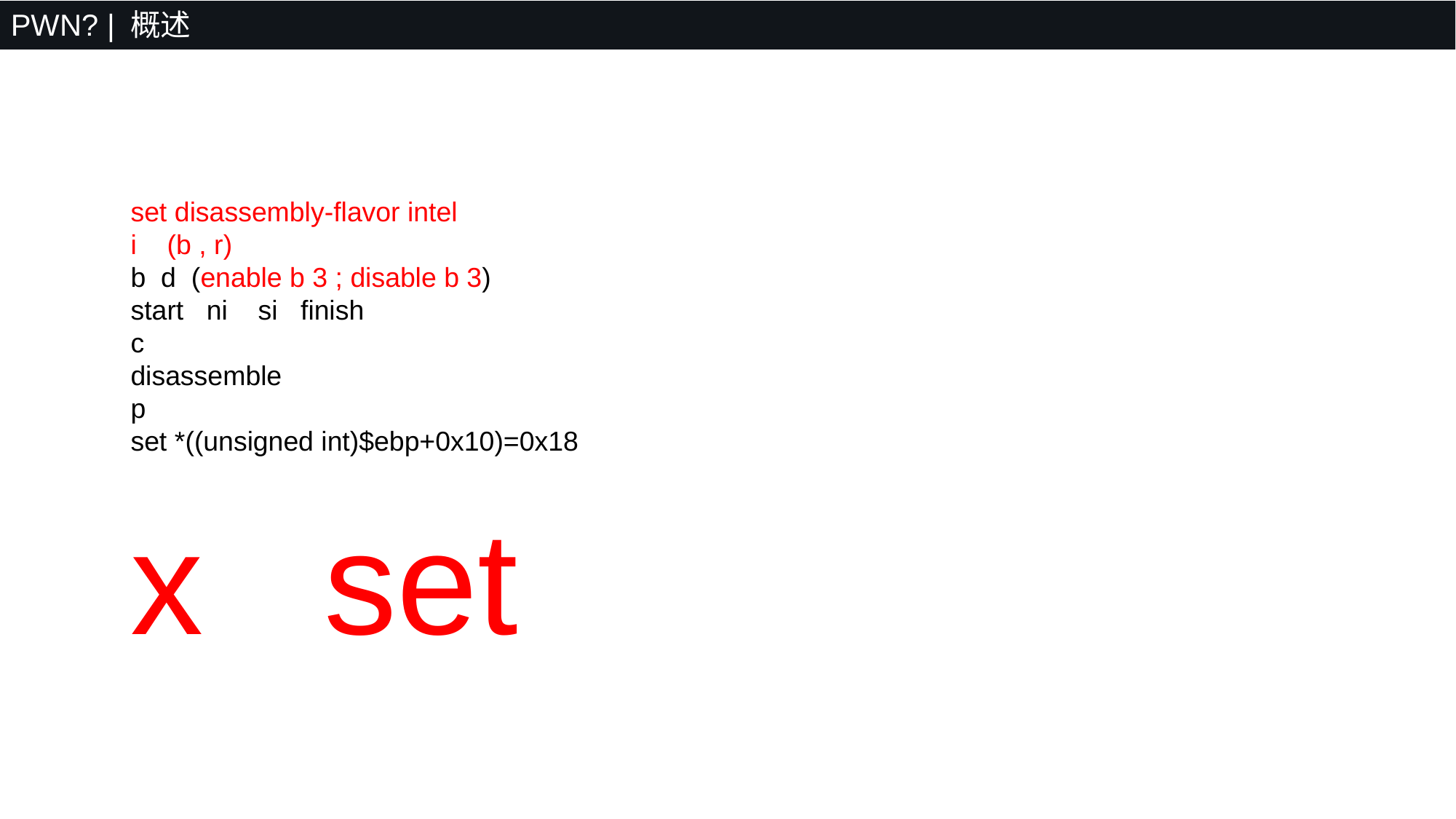

PWN? | 概述
set disassembly-flavor intel
i    (b , r)
b  d  (enable b 3 ; disable b 3)
start   ni    si   finish
c
disassemble
p
set *((unsigned int)$ebp+0x10)=0x18

x   set